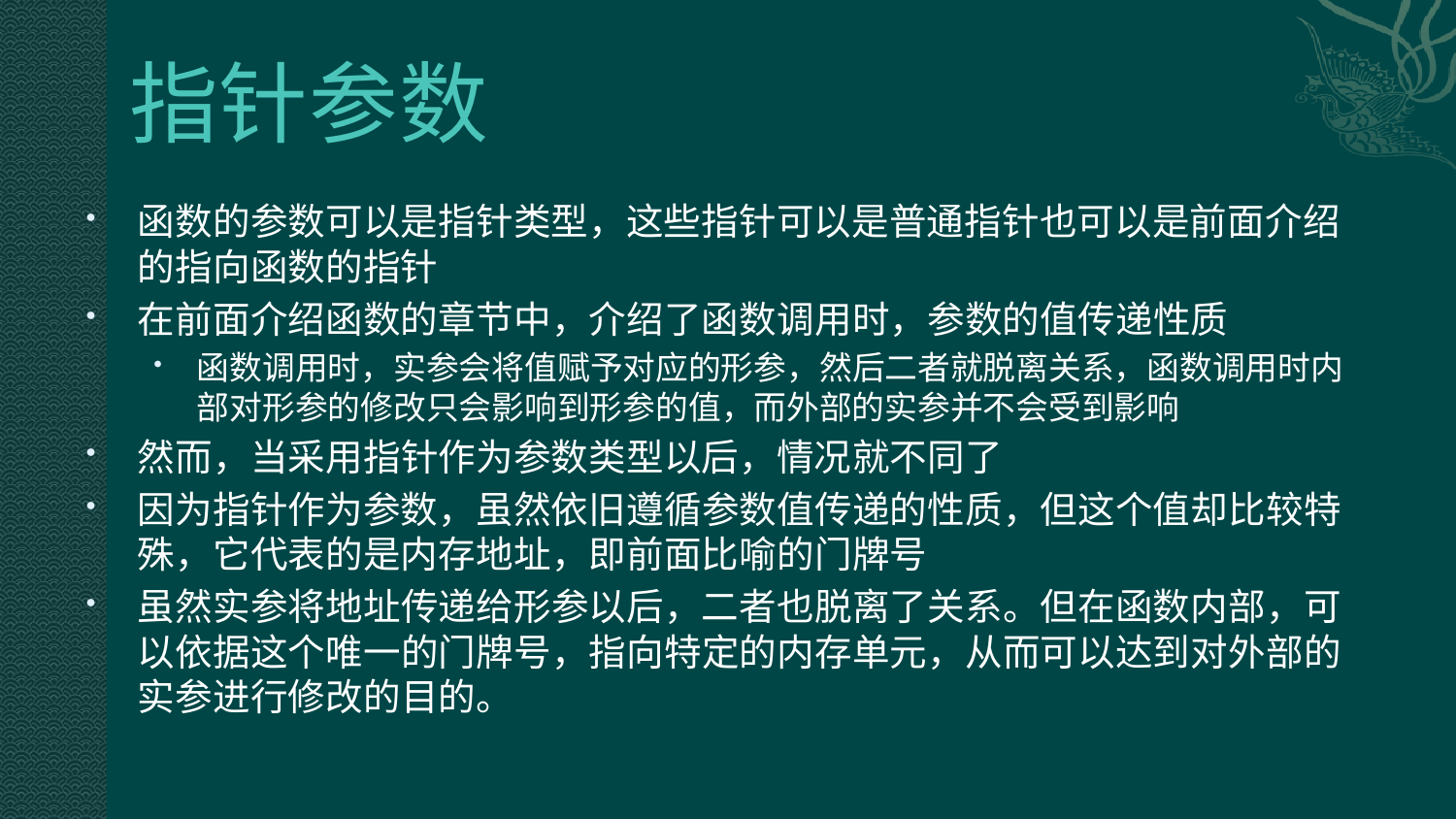

# 指针参数
函数的参数可以是指针类型，这些指针可以是普通指针也可以是前面介绍的指向函数的指针
在前面介绍函数的章节中，介绍了函数调用时，参数的值传递性质
函数调用时，实参会将值赋予对应的形参，然后二者就脱离关系，函数调用时内部对形参的修改只会影响到形参的值，而外部的实参并不会受到影响
然而，当采用指针作为参数类型以后，情况就不同了
因为指针作为参数，虽然依旧遵循参数值传递的性质，但这个值却比较特殊，它代表的是内存地址，即前面比喻的门牌号
虽然实参将地址传递给形参以后，二者也脱离了关系。但在函数内部，可以依据这个唯一的门牌号，指向特定的内存单元，从而可以达到对外部的实参进行修改的目的。